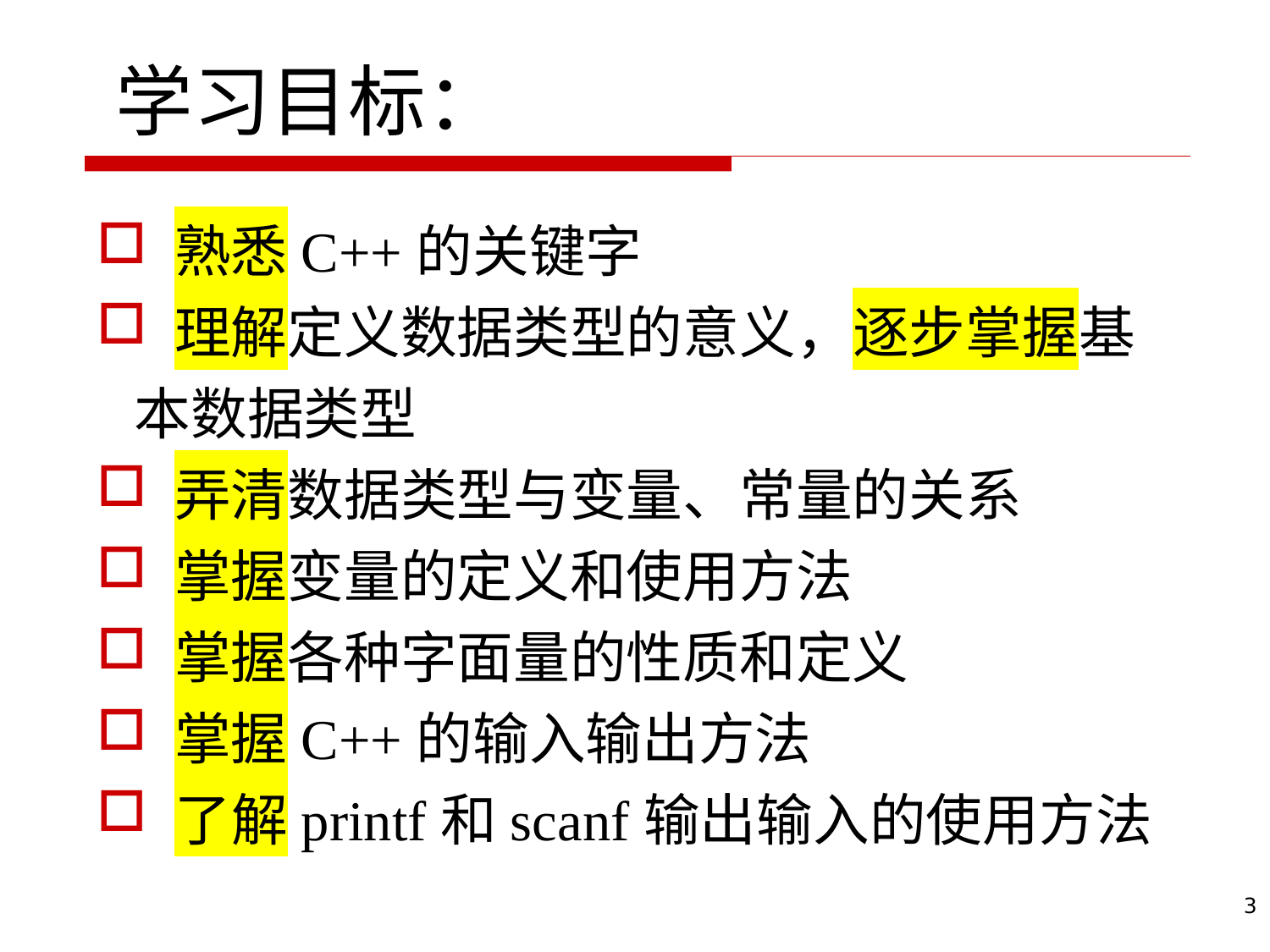

学习目标：
 熟悉C++的关键字
 理解定义数据类型的意义，逐步掌握基本数据类型
 弄清数据类型与变量、常量的关系
 掌握变量的定义和使用方法
 掌握各种字面量的性质和定义
 掌握C++的输入输出方法
 了解printf和scanf输出输入的使用方法
3